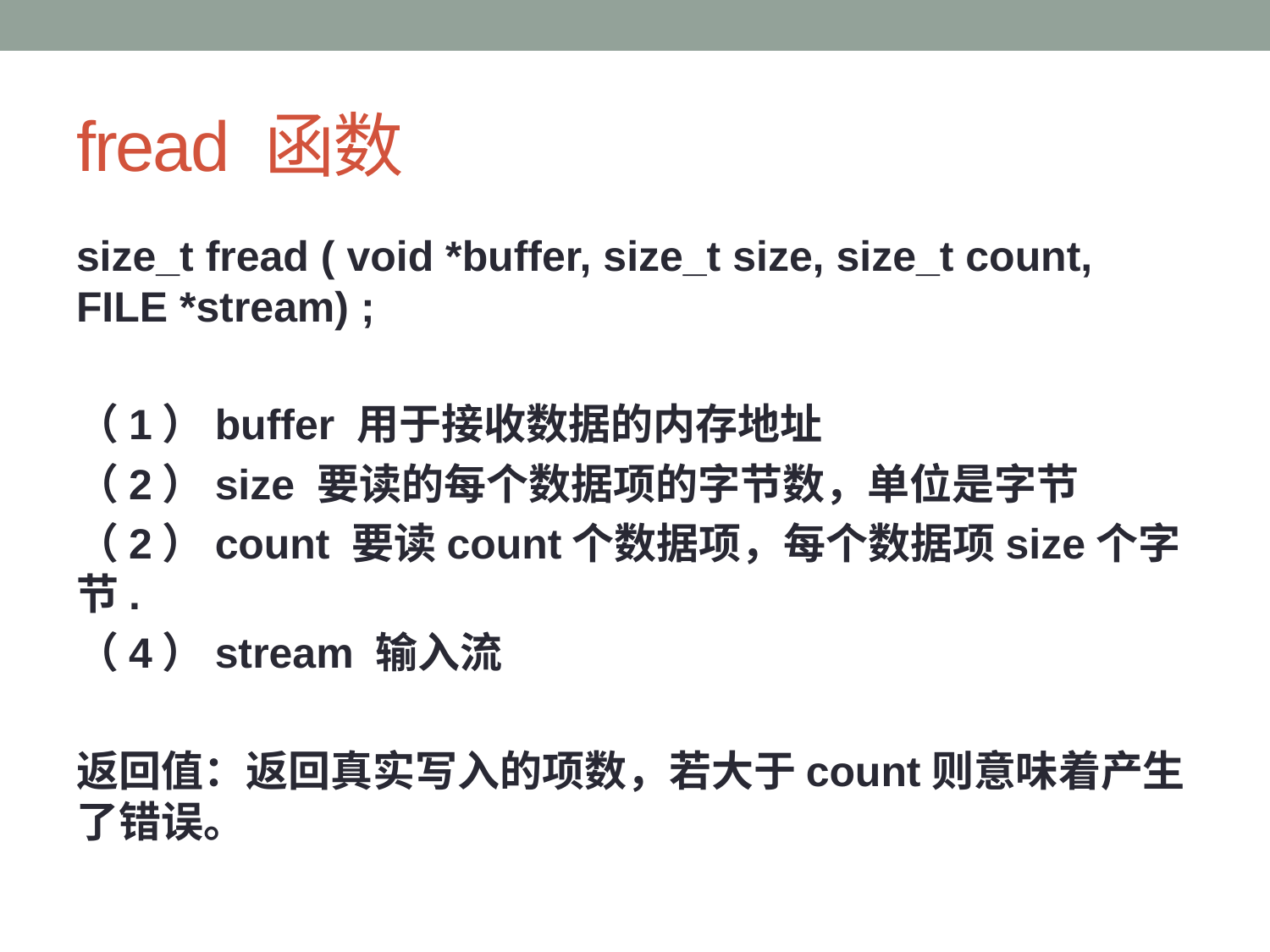

# fread 函数
size_t fread ( void *buffer, size_t size, size_t count, FILE *stream) ;

（1）buffer 用于接收数据的内存地址
（2）size 要读的每个数据项的字节数，单位是字节
（2）count 要读count个数据项，每个数据项size个字节.
（4）stream 输入流

返回值：返回真实写入的项数，若大于count则意味着产生了错误。